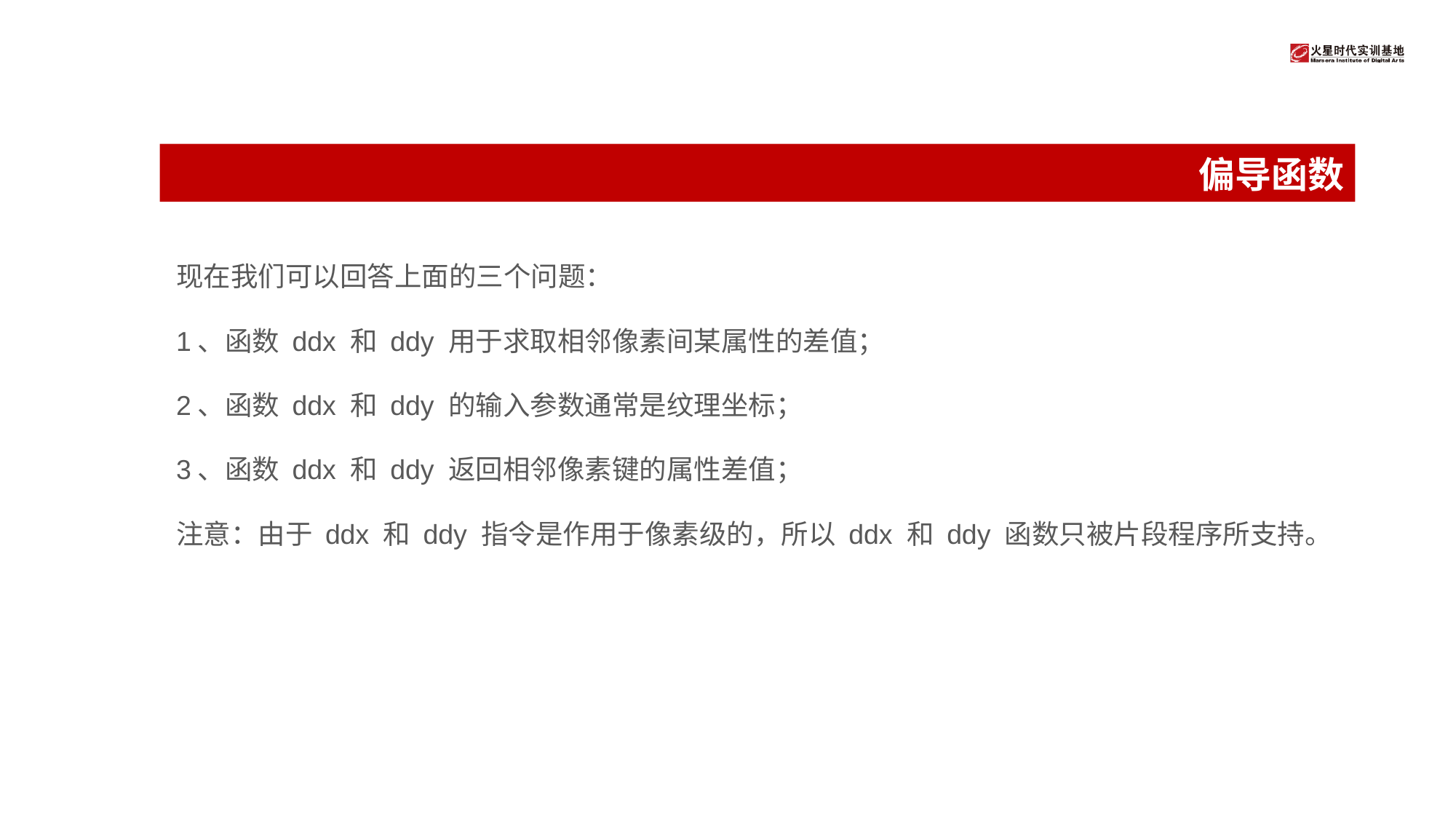

# 偏导函数
现在我们可以回答上面的三个问题：
1、函数 ddx 和 ddy 用于求取相邻像素间某属性的差值；
2、函数 ddx 和 ddy 的输入参数通常是纹理坐标；
3、函数 ddx 和 ddy 返回相邻像素键的属性差值；
注意：由于 ddx 和 ddy 指令是作用于像素级的，所以 ddx 和 ddy 函数只被片段程序所支持。